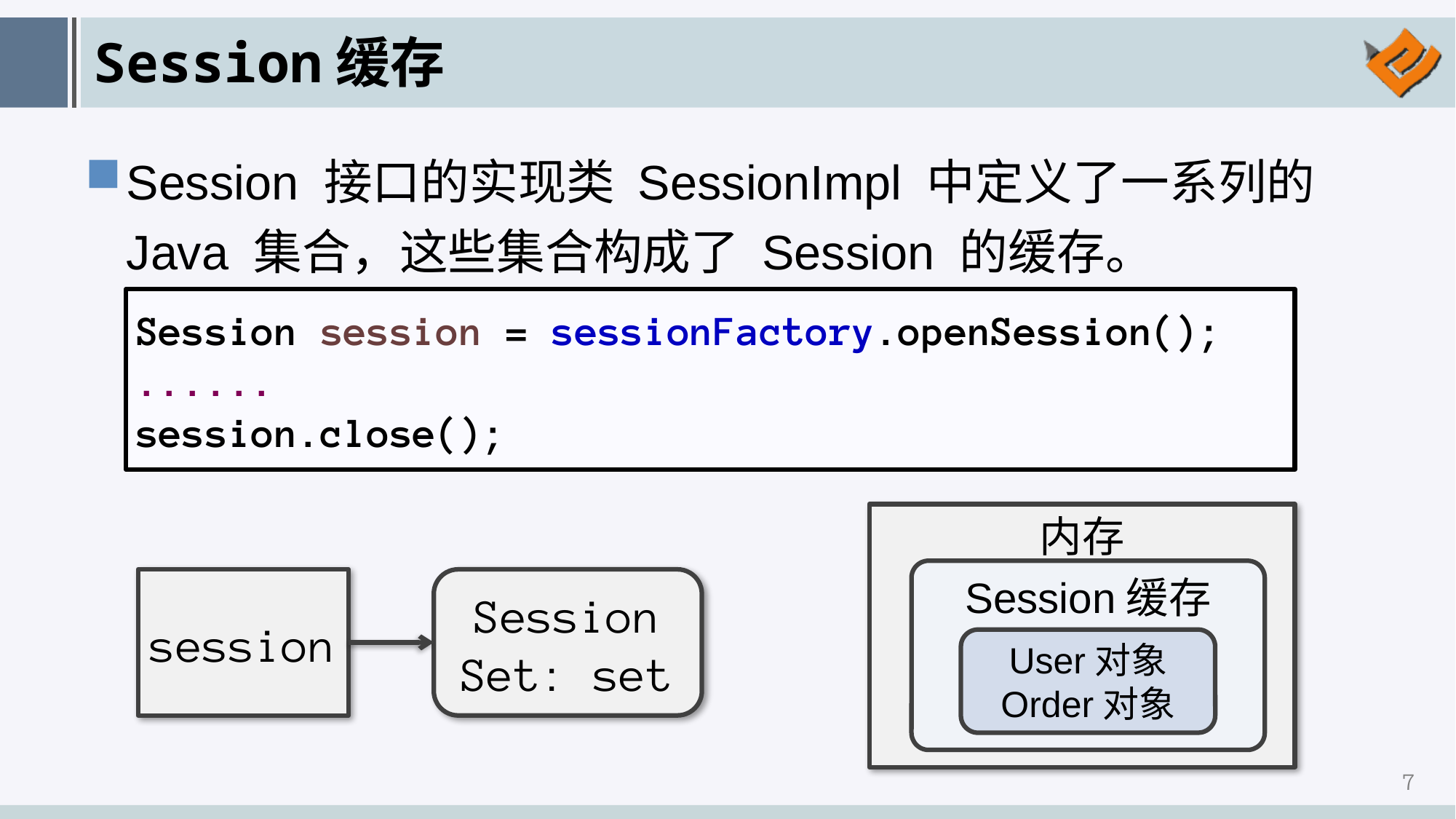

# Session缓存
Session 接口的实现类 SessionImpl 中定义了一系列的 Java 集合，这些集合构成了 Session 的缓存。
Session session = sessionFactory.openSession();
......
session.close();
内存
Session缓存
session
Session
Set: set
User对象
Order对象